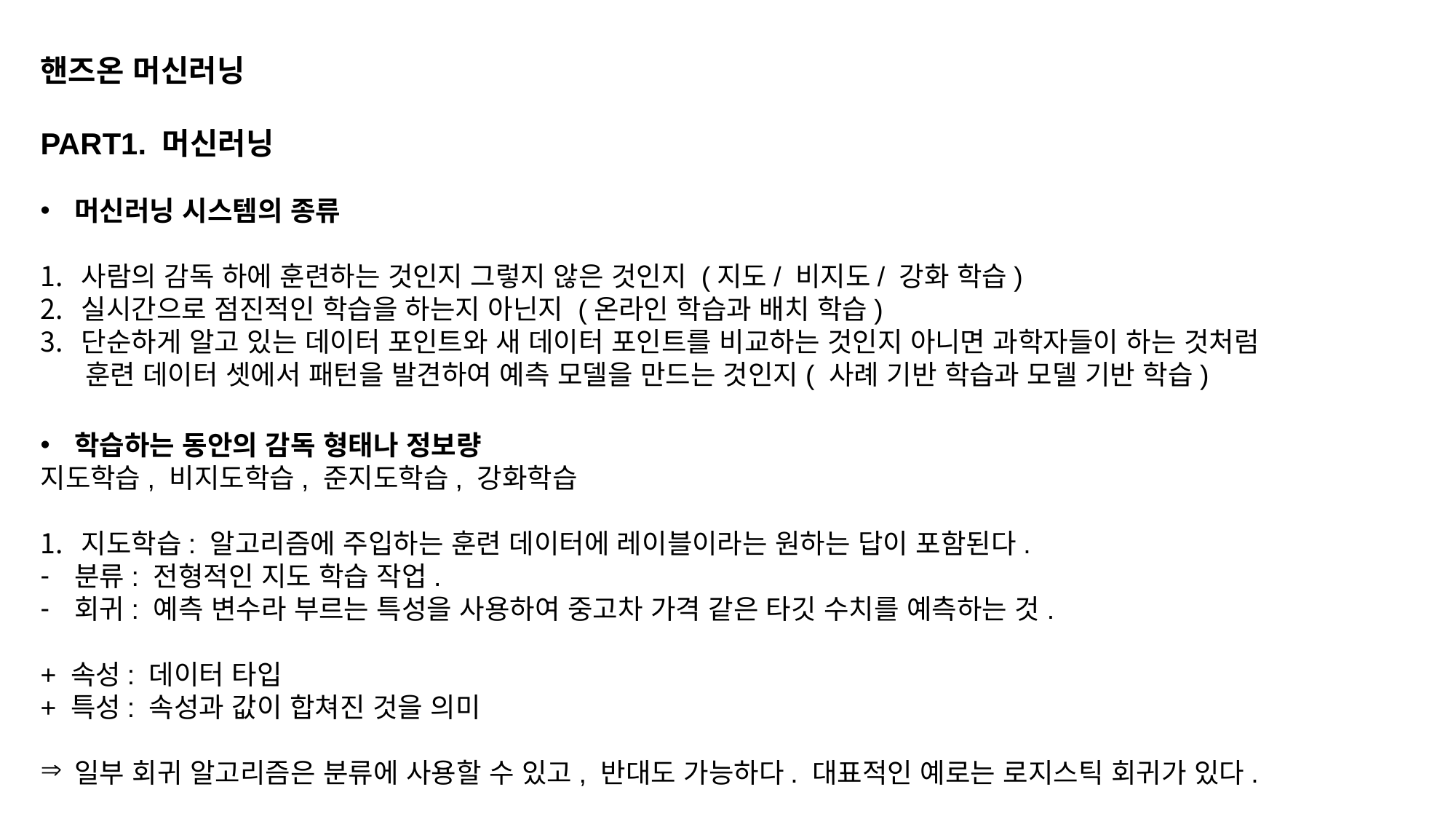

핸즈온 머신러닝

PART1. 머신러닝

머신러닝 시스템의 종류

사람의 감독 하에 훈련하는 것인지 그렇지 않은 것인지 (지도/ 비지도/ 강화 학습)
실시간으로 점진적인 학습을 하는지 아닌지 (온라인 학습과 배치 학습)
단순하게 알고 있는 데이터 포인트와 새 데이터 포인트를 비교하는 것인지 아니면 과학자들이 하는 것처럼
     훈련 데이터 셋에서 패턴을 발견하여 예측 모델을 만드는 것인지( 사례 기반 학습과 모델 기반 학습)
학습하는 동안의 감독 형태나 정보량
지도학습, 비지도학습, 준지도학습, 강화학습

지도학습: 알고리즘에 주입하는 훈련 데이터에 레이블이라는 원하는 답이 포함된다.
분류: 전형적인 지도 학습 작업.
회귀: 예측 변수라 부르는 특성을 사용하여 중고차 가격 같은 타깃 수치를 예측하는 것.

+ 속성: 데이터 타입
+ 특성: 속성과 값이 합쳐진 것을 의미

일부 회귀 알고리즘은 분류에 사용할 수 있고, 반대도 가능하다. 대표적인 예로는 로지스틱 회귀가 있다.